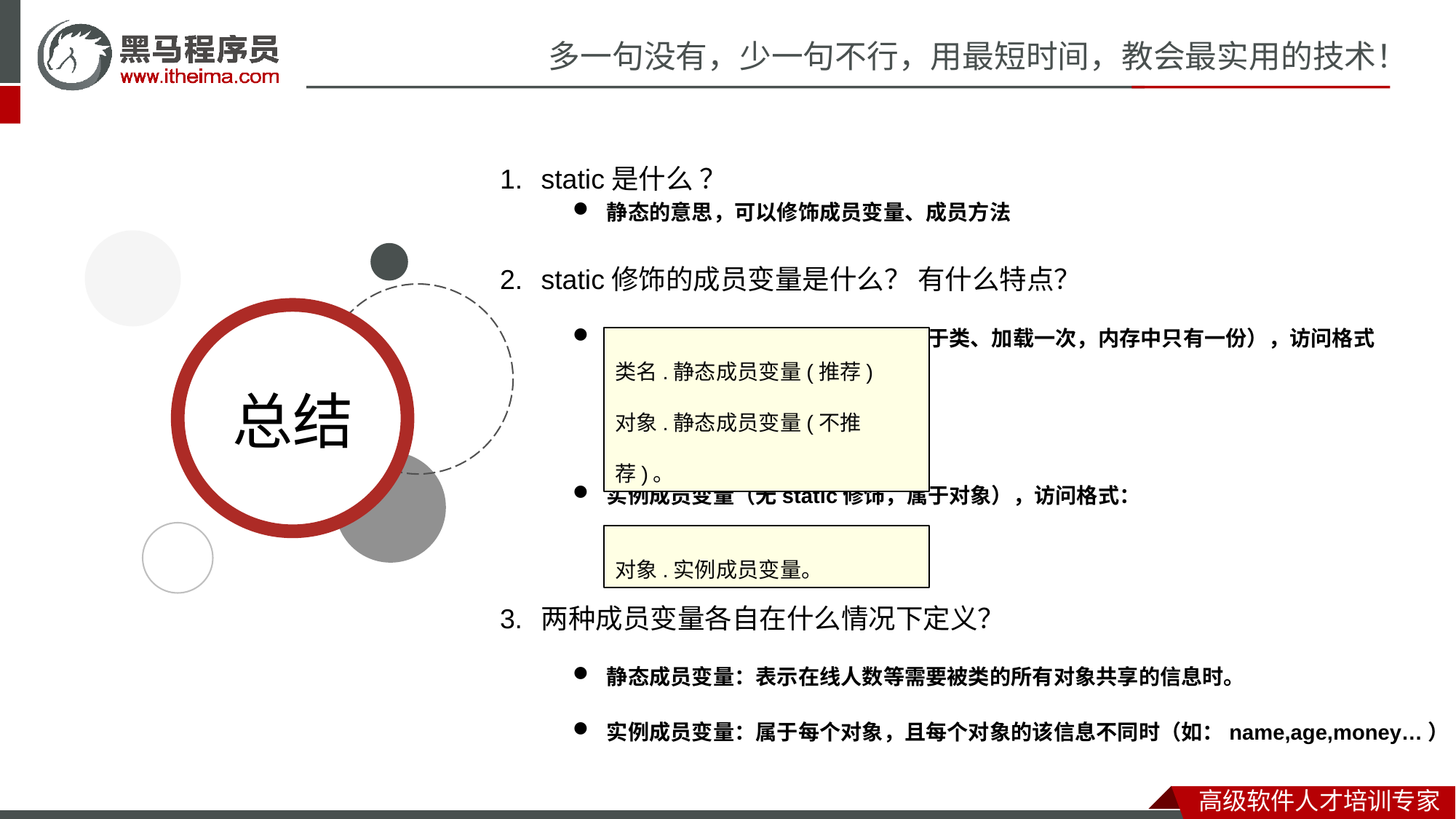

static是什么 ？
静态的意思，可以修饰成员变量、成员方法
static修饰的成员变量是什么？ 有什么特点？
静态成员变量（有static修饰，属于类、加载一次，内存中只有一份），访问格式

实例成员变量（无static修饰，属于对象），访问格式：

两种成员变量各自在什么情况下定义？
静态成员变量：表示在线人数等需要被类的所有对象共享的信息时。
实例成员变量：属于每个对象，且每个对象的该信息不同时（如：name,age,money…）
类名.静态成员变量(推荐)
对象.静态成员变量(不推荐)。
对象.实例成员变量。